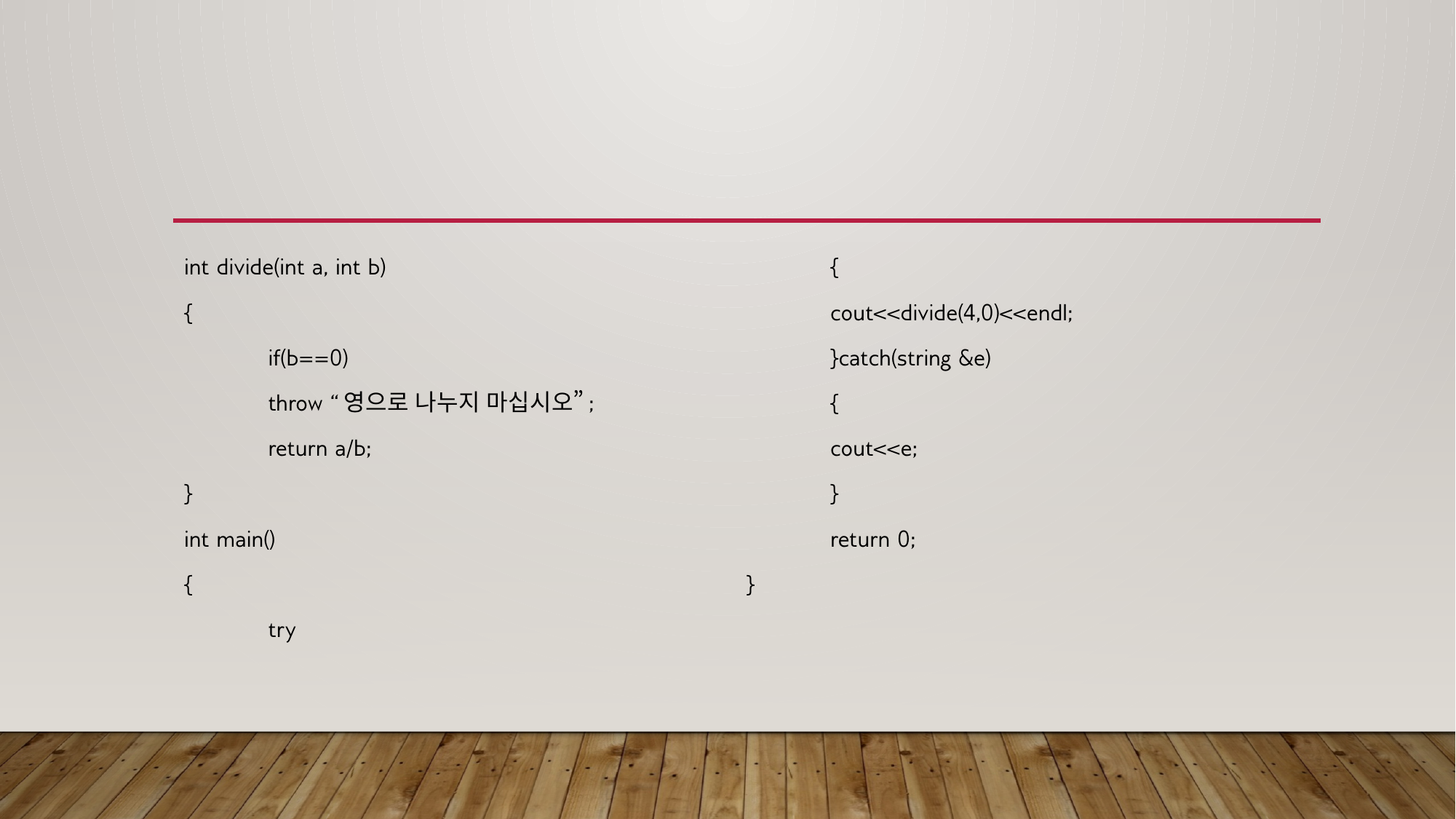

#
int divide(int a, int b)
{
	if(b==0)
		throw “영으로 나누지 마십시오”;
	return a/b;
}
int main()
{
	try
	{
		cout<<divide(4,0)<<endl;
	}catch(string &e)
	{
		cout<<e;
	}
	return 0;
}